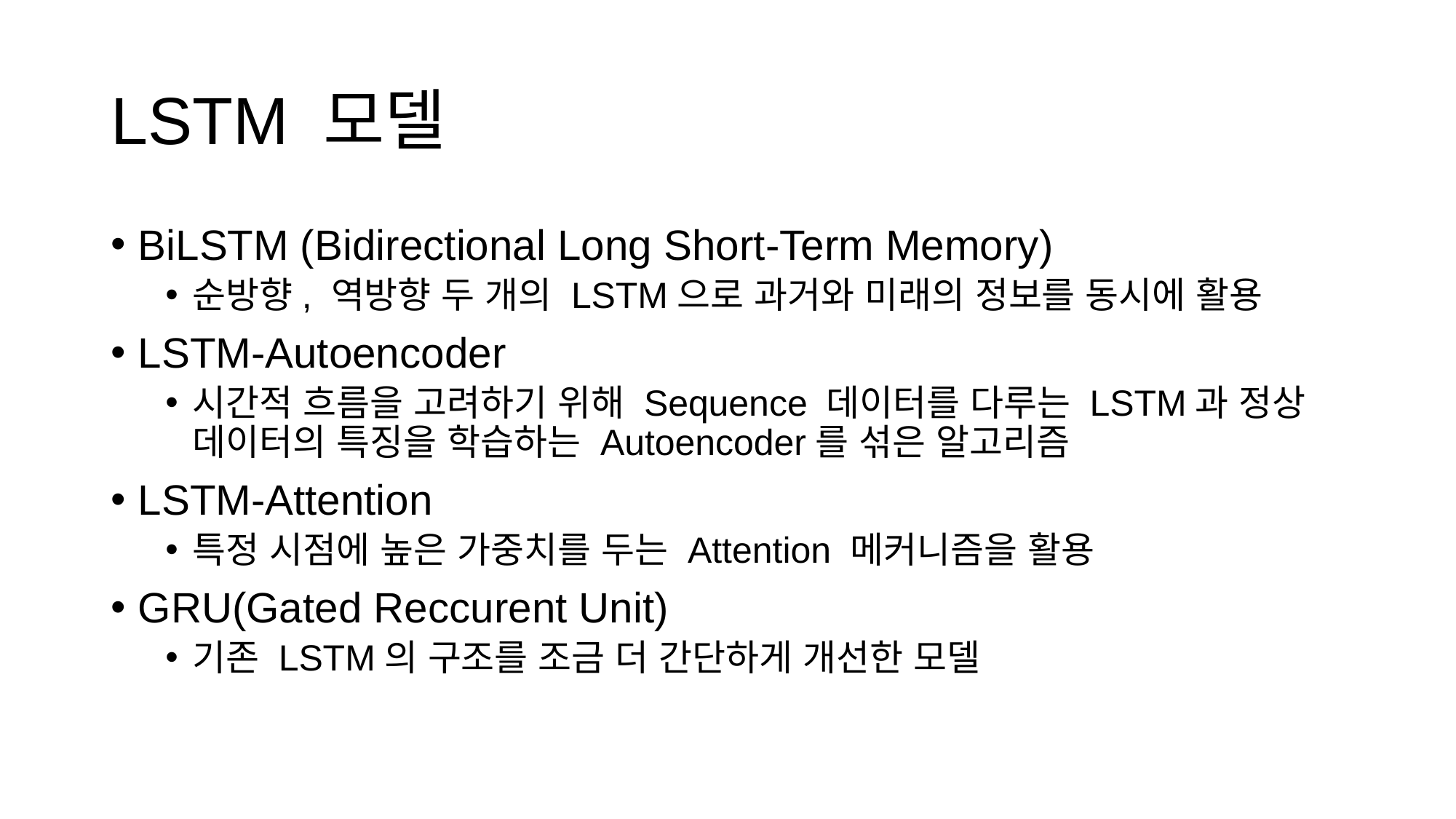

# LSTM 모델
BiLSTM (Bidirectional Long Short-Term Memory)
순방향, 역방향 두 개의 LSTM으로 과거와 미래의 정보를 동시에 활용
LSTM-Autoencoder
시간적 흐름을 고려하기 위해 Sequence 데이터를 다루는 LSTM과 정상 데이터의 특징을 학습하는 Autoencoder를 섞은 알고리즘
LSTM-Attention
특정 시점에 높은 가중치를 두는 Attention 메커니즘을 활용
GRU(Gated Reccurent Unit)
기존 LSTM의 구조를 조금 더 간단하게 개선한 모델